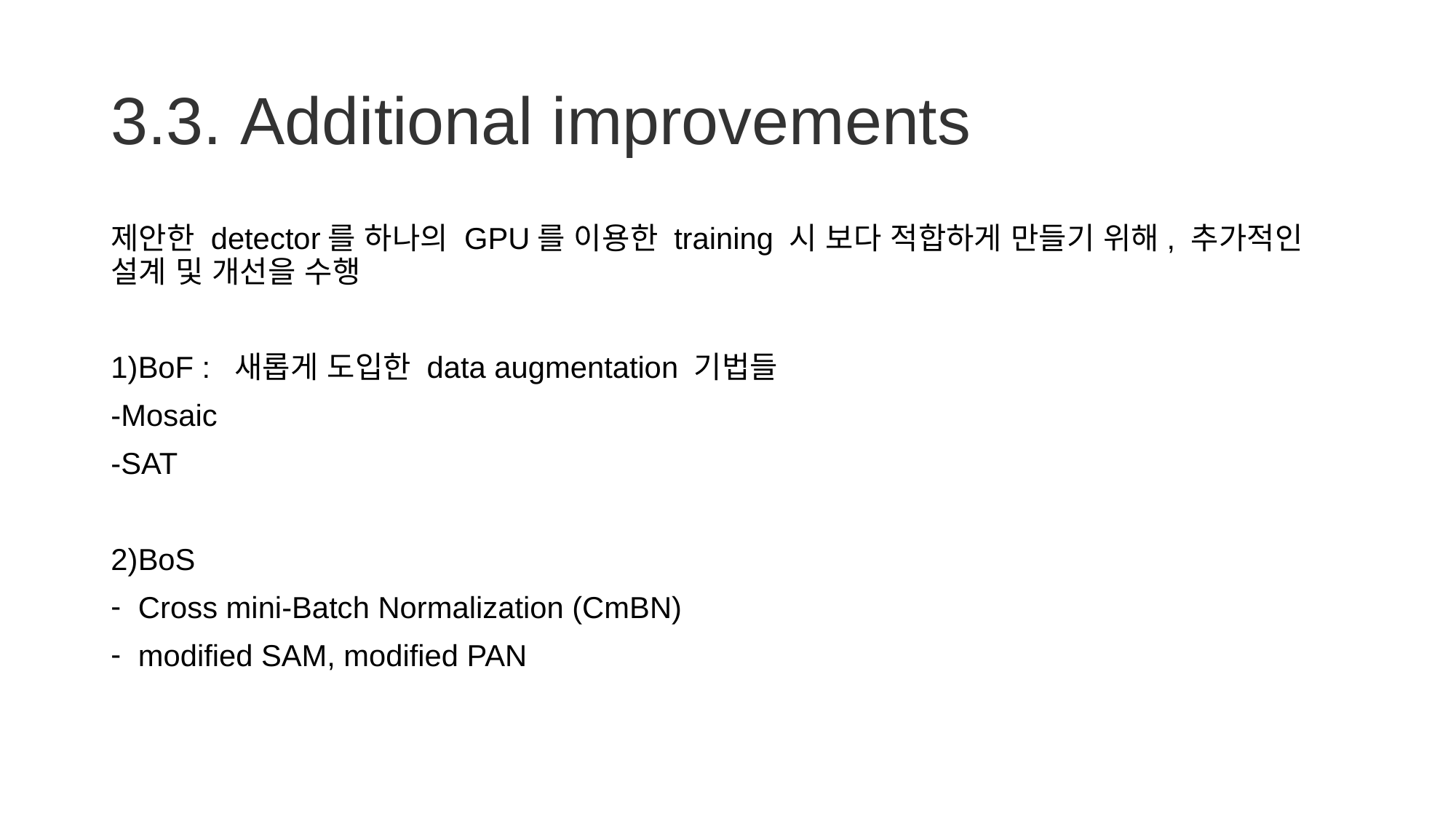

# 3.3. Additional improvements
제안한 detector를 하나의 GPU를 이용한 training 시 보다 적합하게 만들기 위해, 추가적인 설계 및 개선을 수행

1)BoF :  새롭게 도입한 data augmentation 기법들
-Mosaic
-SAT

2)BoS
Cross mini-Batch Normalization (CmBN)
modified SAM, modified PAN